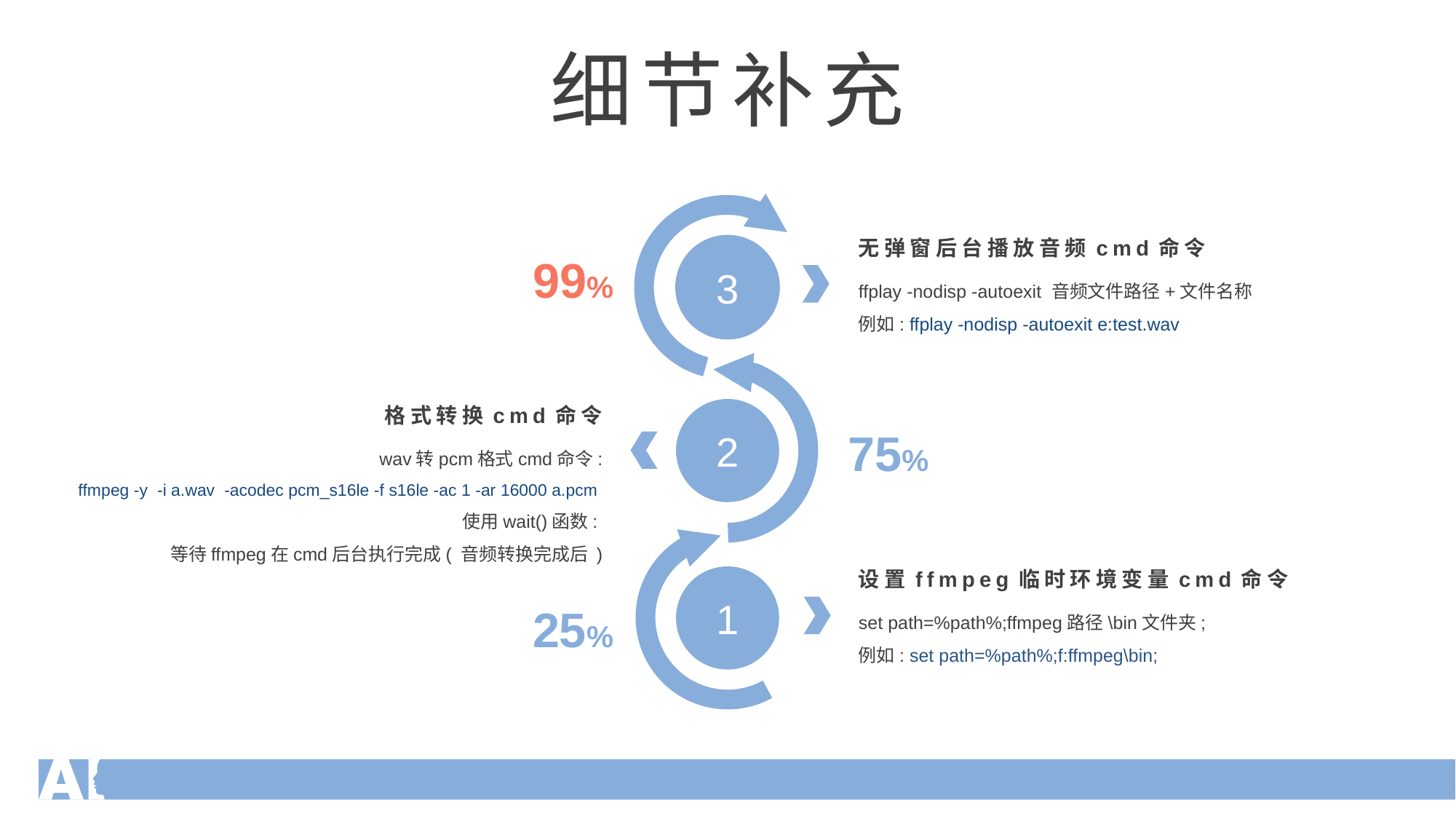

细节补充

3

2

1
无弹窗后台播放音频cmd命令
ffplay -nodisp -autoexit 音频文件路径+文件名称
例如: ffplay -nodisp -autoexit e:test.wav
99%

格式转换cmd命令
wav转pcm格式cmd命令:
ffmpeg -y  -i a.wav  -acodec pcm_s16le -f s16le -ac 1 -ar 16000 a.pcm
使用wait()函数:
等待ffmpeg在cmd后台执行完成( 音频转换完成后 )
75%

设置ffmpeg临时环境变量cmd命令
set path=%path%;ffmpeg路径\bin文件夹;
例如: set path=%path%;f:ffmpeg\bin;

25%